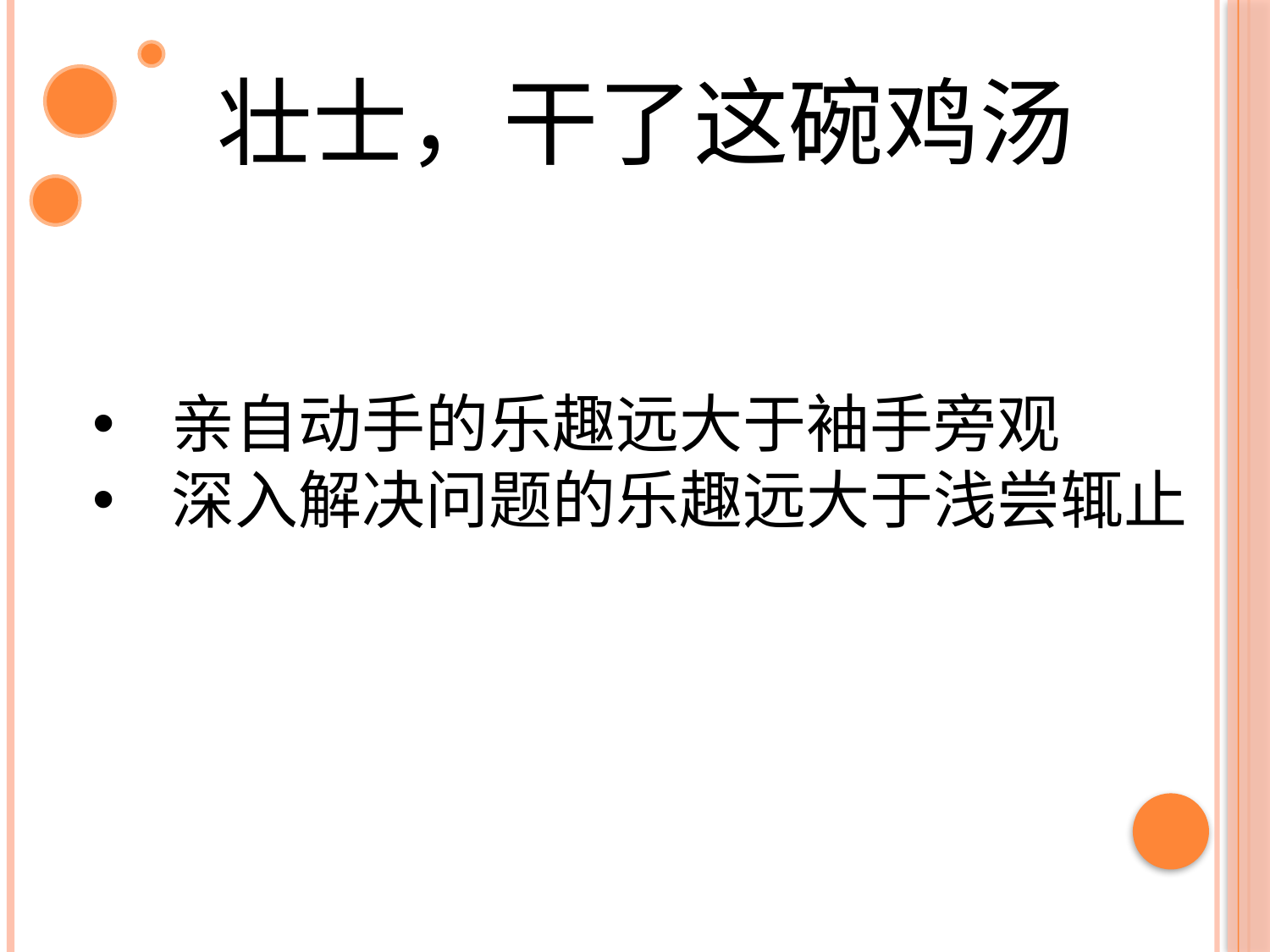

壮士，干了这碗鸡汤

亲自动手的乐趣远大于袖手旁观
深入解决问题的乐趣远大于浅尝辄止